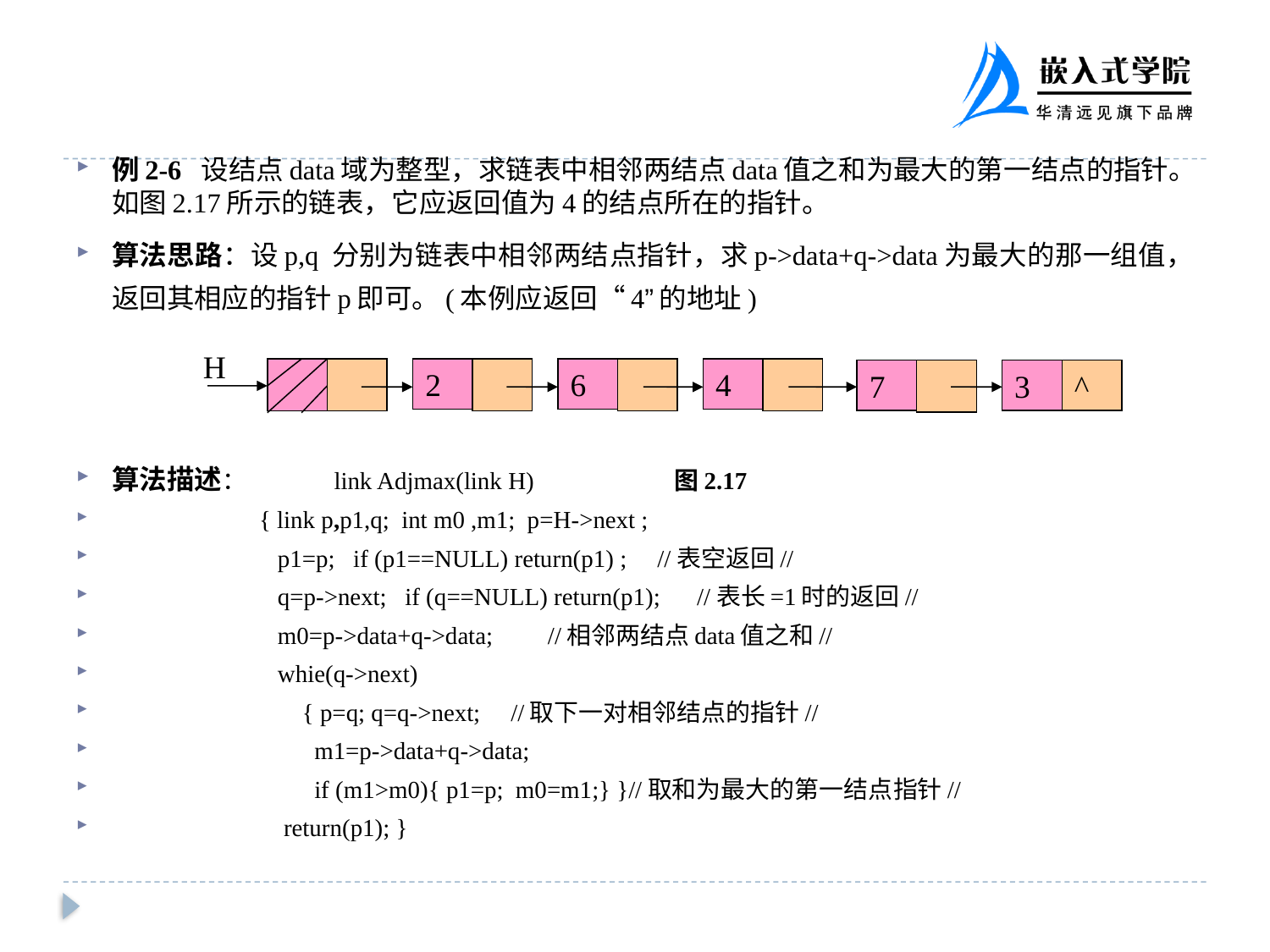

例2-6  设结点data域为整型，求链表中相邻两结点data值之和为最大的第一结点的指针。如图2.17所示的链表，它应返回值为4的结点所在的指针。
算法思路：设p,q 分别为链表中相邻两结点指针，求p->data+q->data为最大的那一组值，返回其相应的指针p即可。(本例应返回“4”的地址)

算法描述：               link Adjmax(link H)                      图2.17
     		      { link p,p1,q;  int m0 ,m1;  p=H->next ;
  		         p1=p;   if (p1==NULL) return(p1) ;     //表空返回//
		         q=p->next;   if (q==NULL) return(p1);      //表长=1时的返回//
		         m0=p->data+q->data;         //相邻两结点data值之和//
		         whie(q->next)
		             { p=q; q=q->next;     //取下一对相邻结点的指针//
		               m1=p->data+q->data;
		               if (m1>m0){ p1=p;  m0=m1;} }//取和为最大的第一结点指针//
		          return(p1); }

H

2

6

4

7

3
^

71